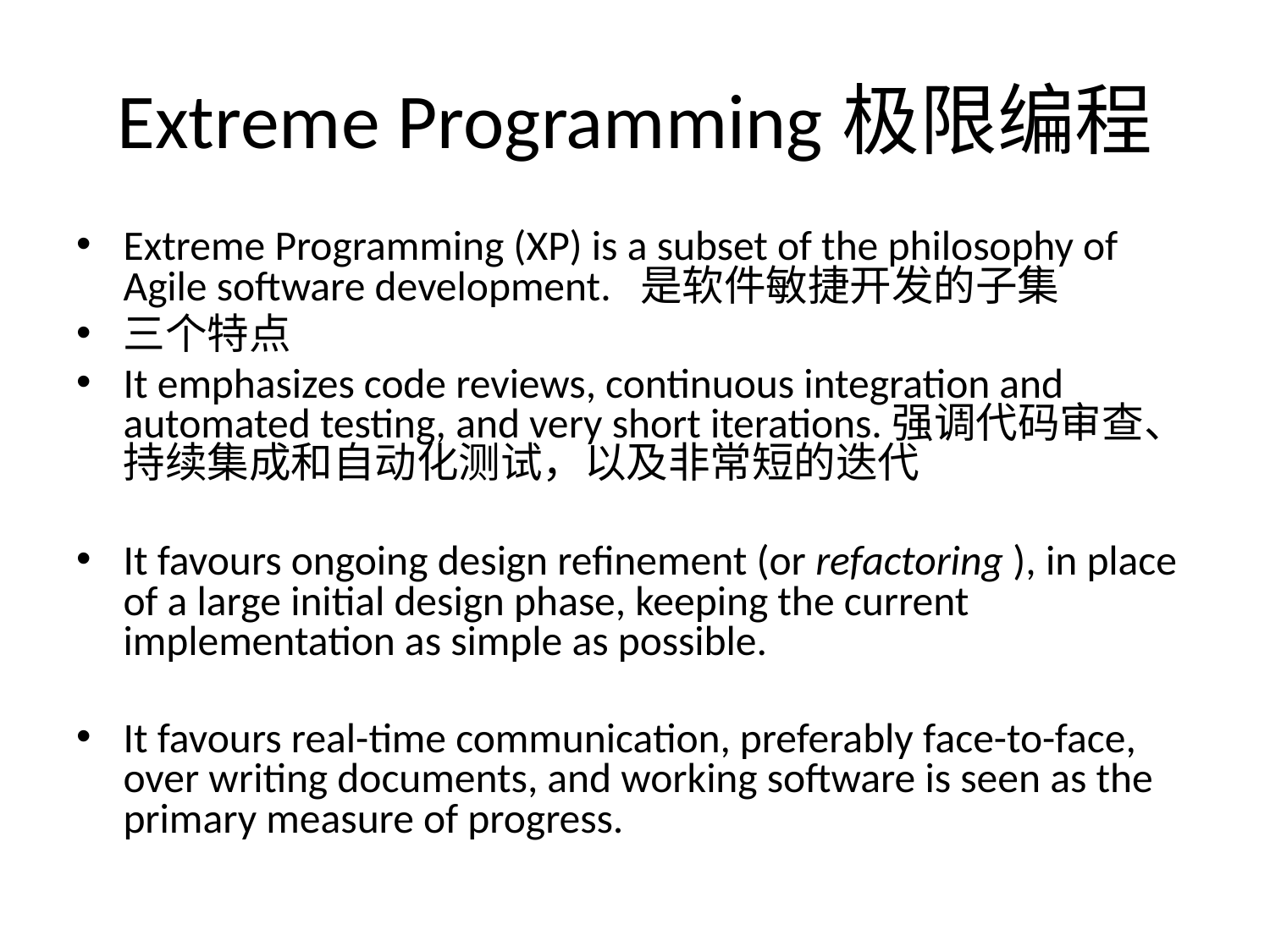

# Extreme Programming极限编程
Extreme Programming (XP) is a subset of the philosophy of Agile software development.  是软件敏捷开发的子集
三个特点
It emphasizes code reviews, continuous integration and automated testing, and very short iterations.强调代码审查、持续集成和自动化测试，以及非常短的迭代

It favours ongoing design refinement (or refactoring ), in place of a large initial design phase, keeping the current implementation as simple as possible.

It favours real-time communication, preferably face-to-face, over writing documents, and working software is seen as the primary measure of progress.